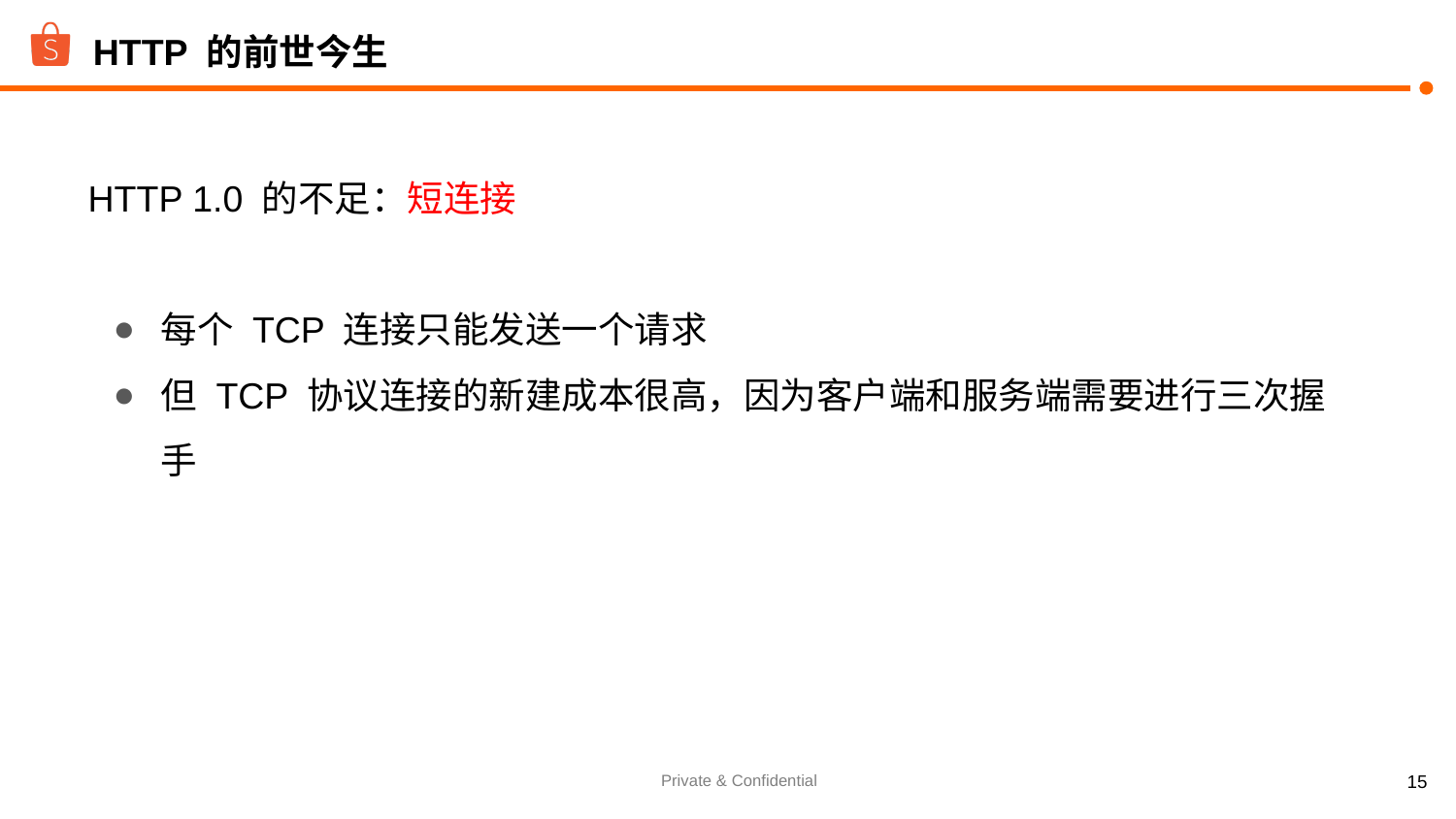

# HTTP 的前世今生
HTTP 1.0 的不足：短连接

每个 TCP 连接只能发送一个请求
但 TCP 协议连接的新建成本很高，因为客户端和服务端需要进行三次握手

15